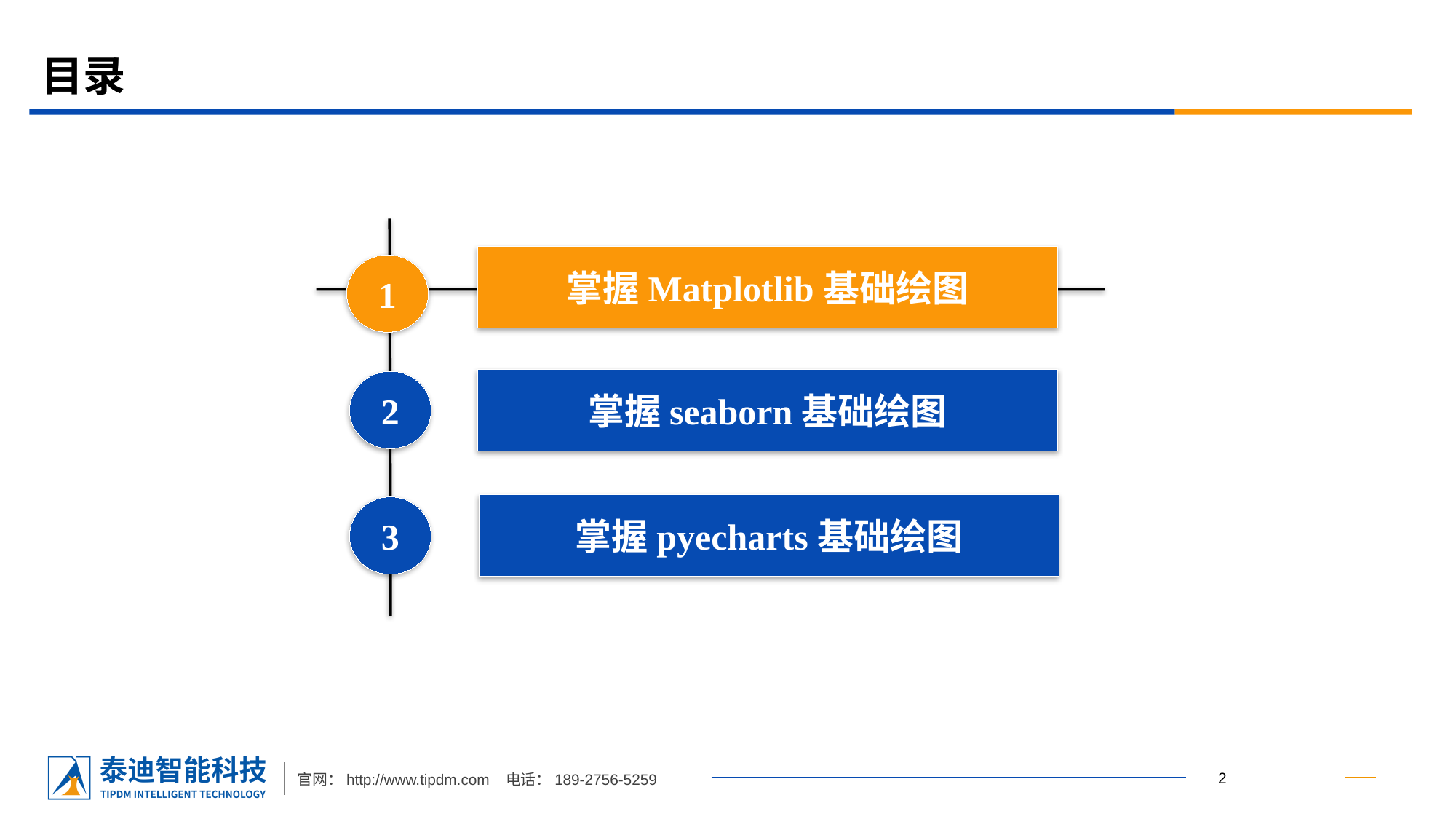

# 目录
掌握Matplotlib基础绘图
1

掌握seaborn基础绘图
2
掌握pyecharts基础绘图
3